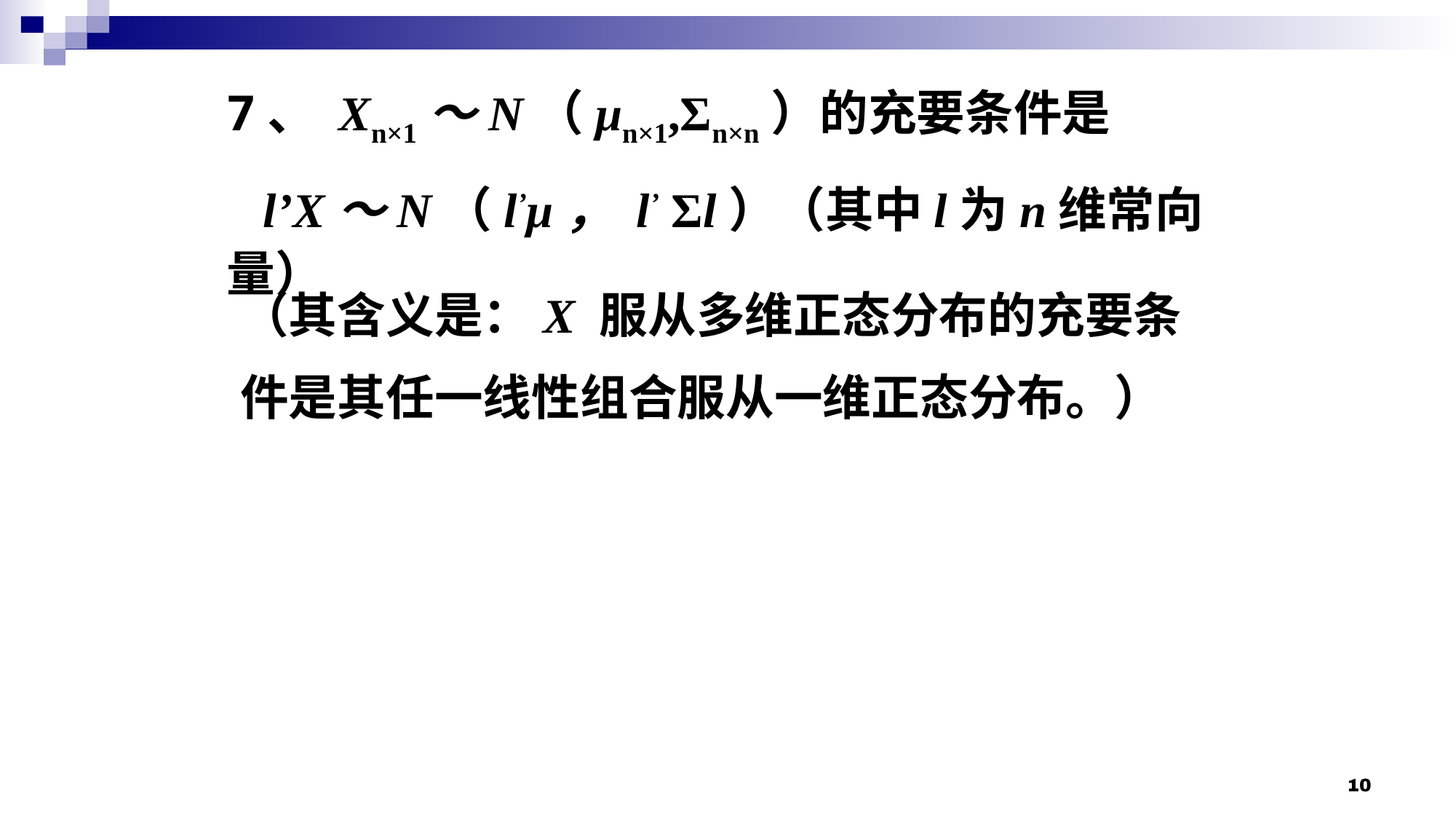

7、 Xn×1～N（μn×1,Σn×n）的充要条件是
   l’X～N（l’μ， l’ Σl）（其中l为n维常向量）
（其含义是：X 服从多维正态分布的充要条
件是其任一线性组合服从一维正态分布。）
10